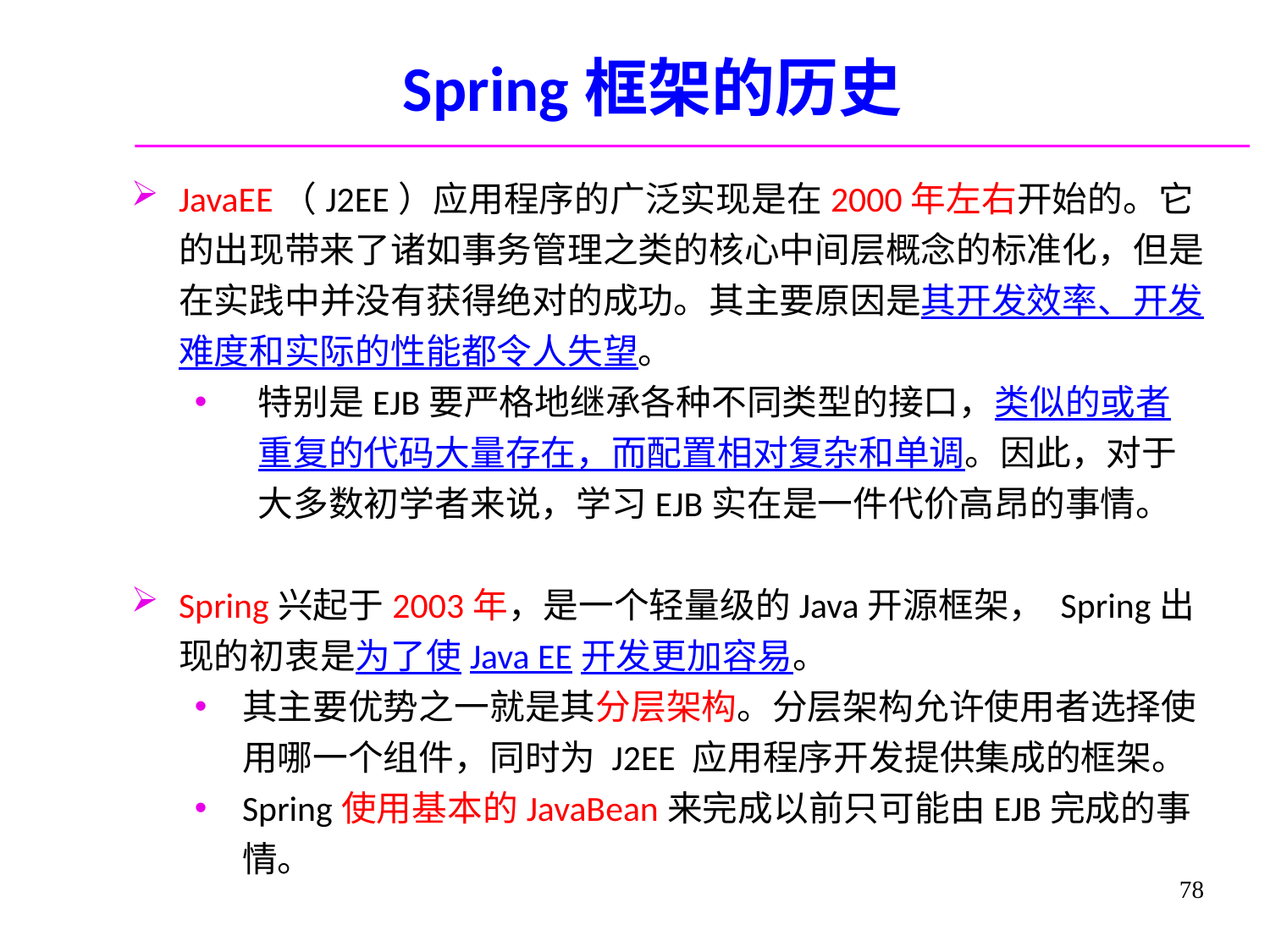

# Spring框架的历史
JavaEE（J2EE）应用程序的广泛实现是在2000年左右开始的。它的出现带来了诸如事务管理之类的核心中间层概念的标准化，但是在实践中并没有获得绝对的成功。其主要原因是其开发效率、开发难度和实际的性能都令人失望。
特别是EJB要严格地继承各种不同类型的接口，类似的或者重复的代码大量存在，而配置相对复杂和单调。因此，对于大多数初学者来说，学习EJB实在是一件代价高昂的事情。

Spring兴起于2003年，是一个轻量级的Java开源框架， Spring出现的初衷是为了使Java EE开发更加容易。
其主要优势之一就是其分层架构。分层架构允许使用者选择使用哪一个组件，同时为 J2EE 应用程序开发提供集成的框架。
Spring使用基本的JavaBean来完成以前只可能由EJB完成的事情。
78